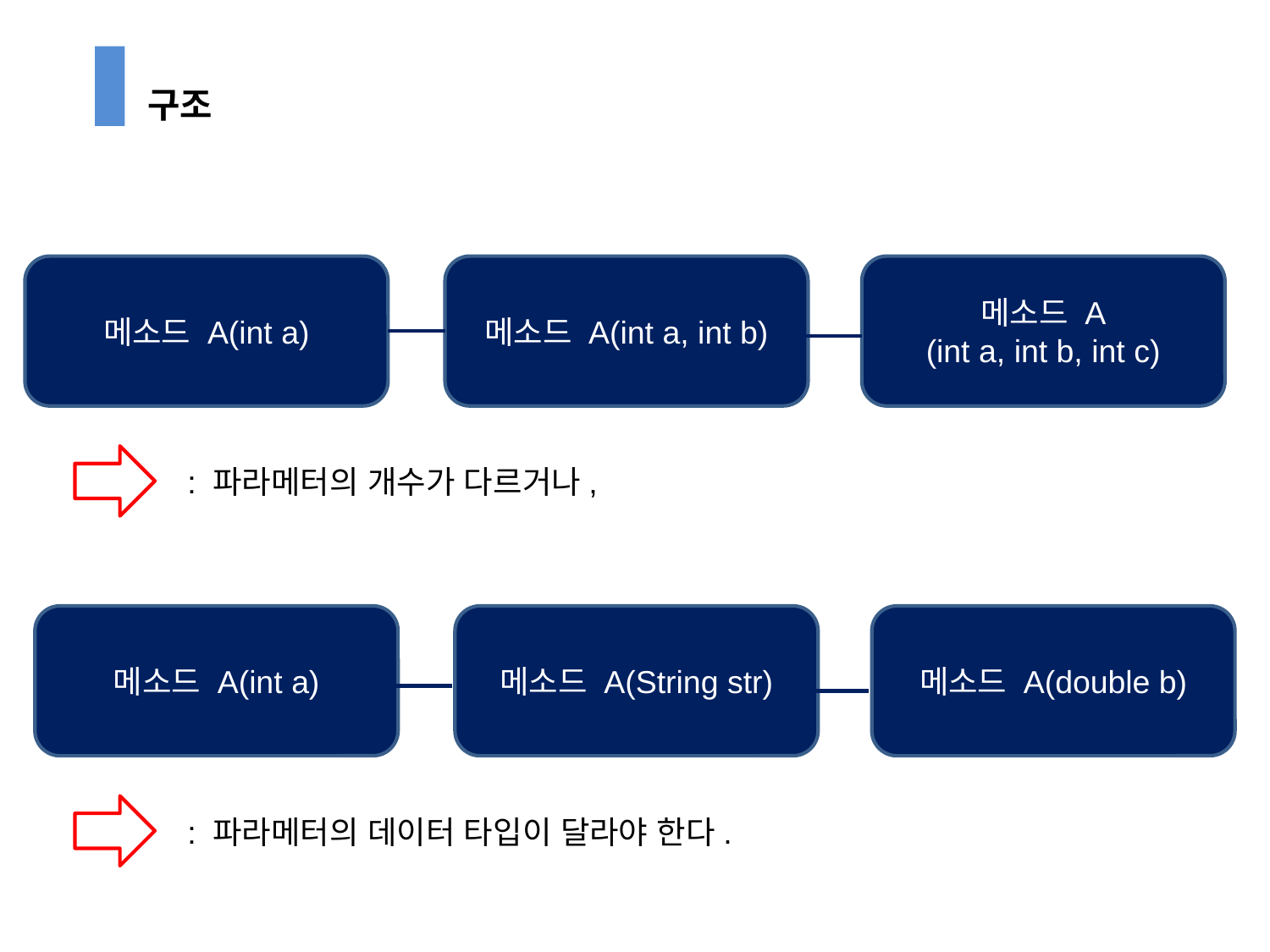

구조
메소드 A(int a)
메소드 A(int a, int b)
메소드 A
(int a, int b, int c)

: 파라메터의 개수가 다르거나,
메소드 A(int a)
메소드 A(String str)
메소드 A(double b)

: 파라메터의 데이터 타입이 달라야 한다.